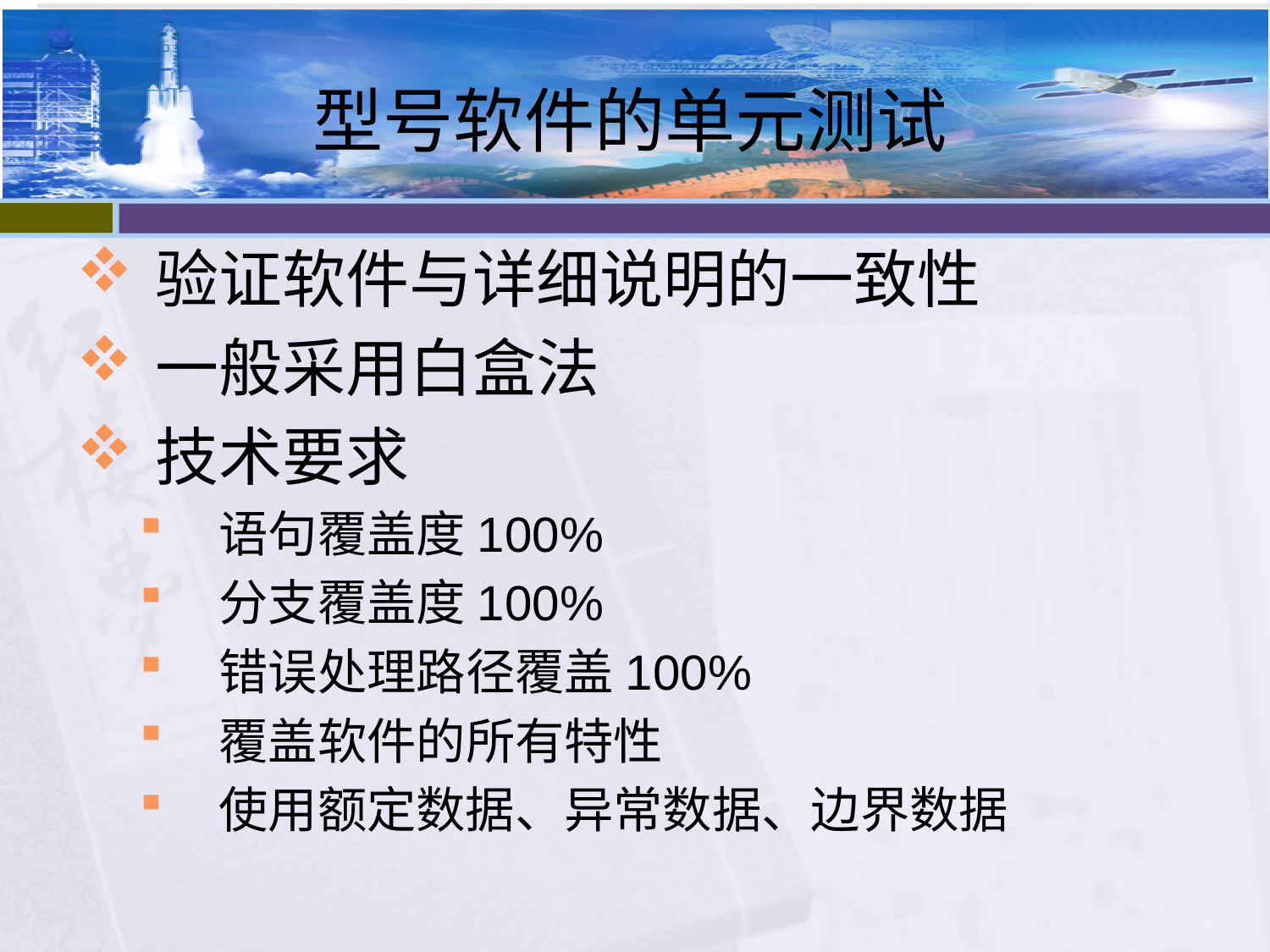

# 型号软件的单元测试

验证软件与详细说明的一致性
一般采用白盒法
技术要求
语句覆盖度100%
分支覆盖度100%
错误处理路径覆盖100%
覆盖软件的所有特性
使用额定数据、异常数据、边界数据